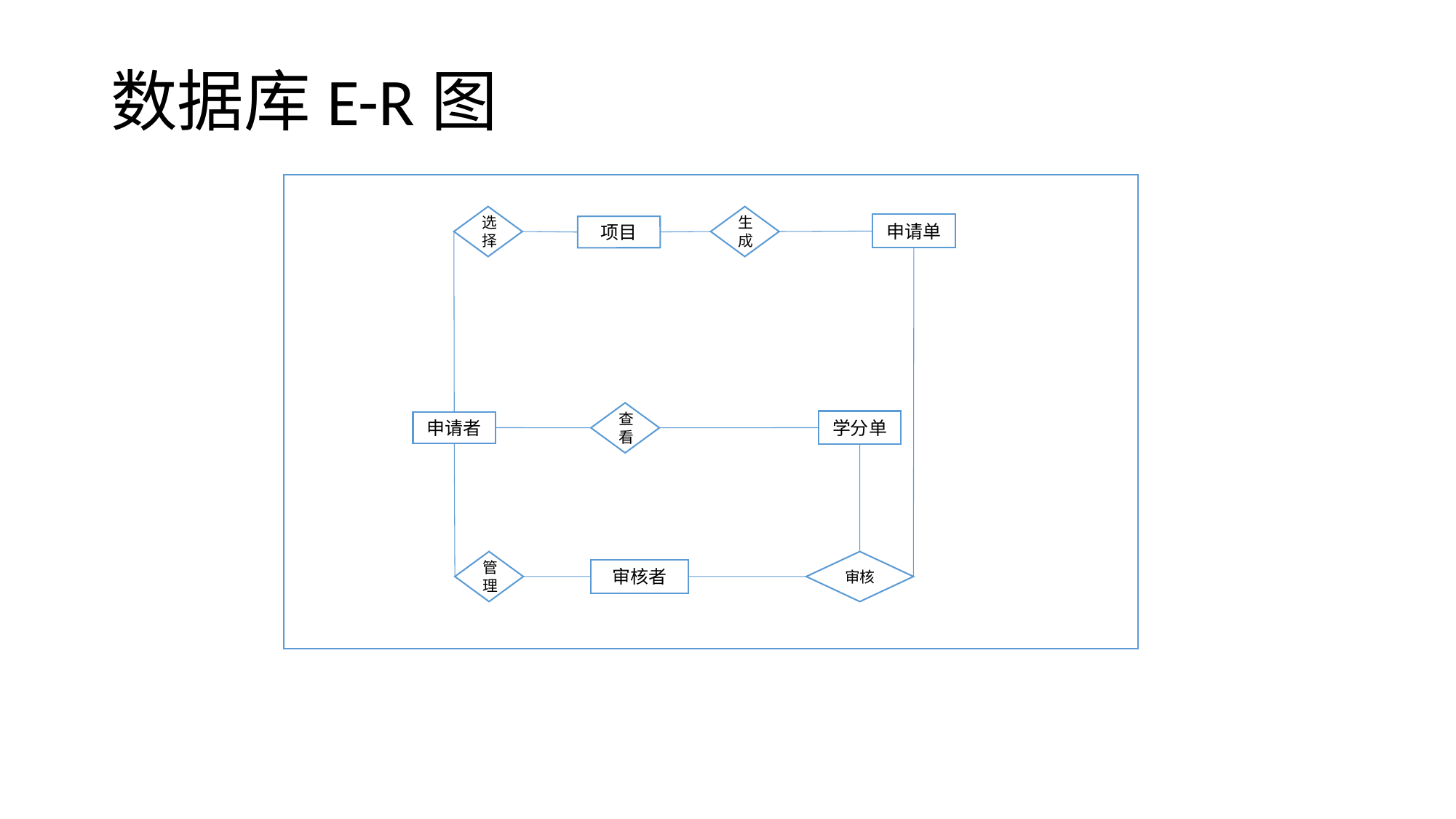

数据库E-R图

选择
生成
申请单
项目
查看
学分单
申请者
管理
审核
审核者